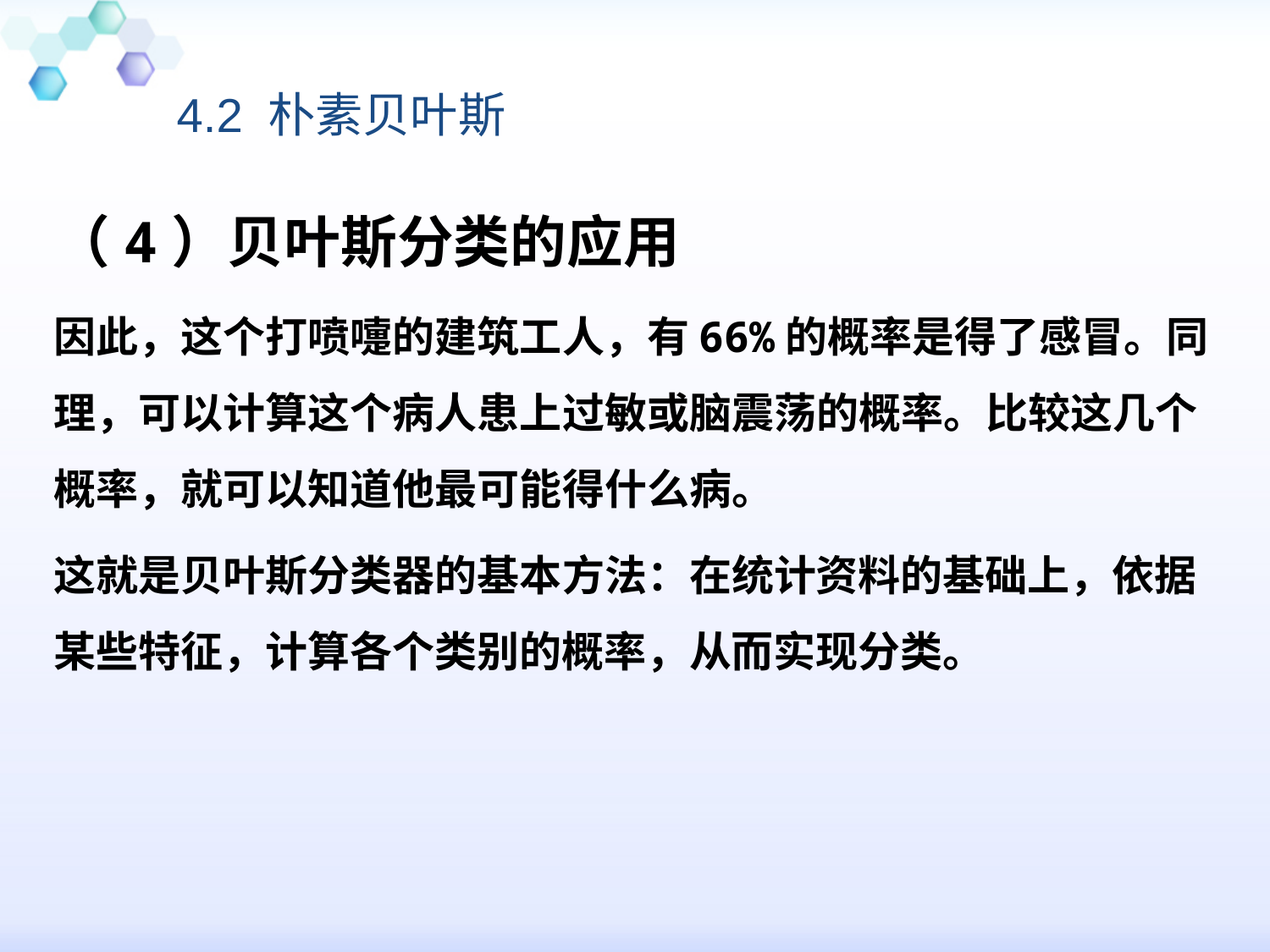

#
4.2 朴素贝叶斯
（4）贝叶斯分类的应用
因此，这个打喷嚏的建筑工人，有66%的概率是得了感冒。同理，可以计算这个病人患上过敏或脑震荡的概率。比较这几个概率，就可以知道他最可能得什么病。
这就是贝叶斯分类器的基本方法：在统计资料的基础上，依据某些特征，计算各个类别的概率，从而实现分类。

15